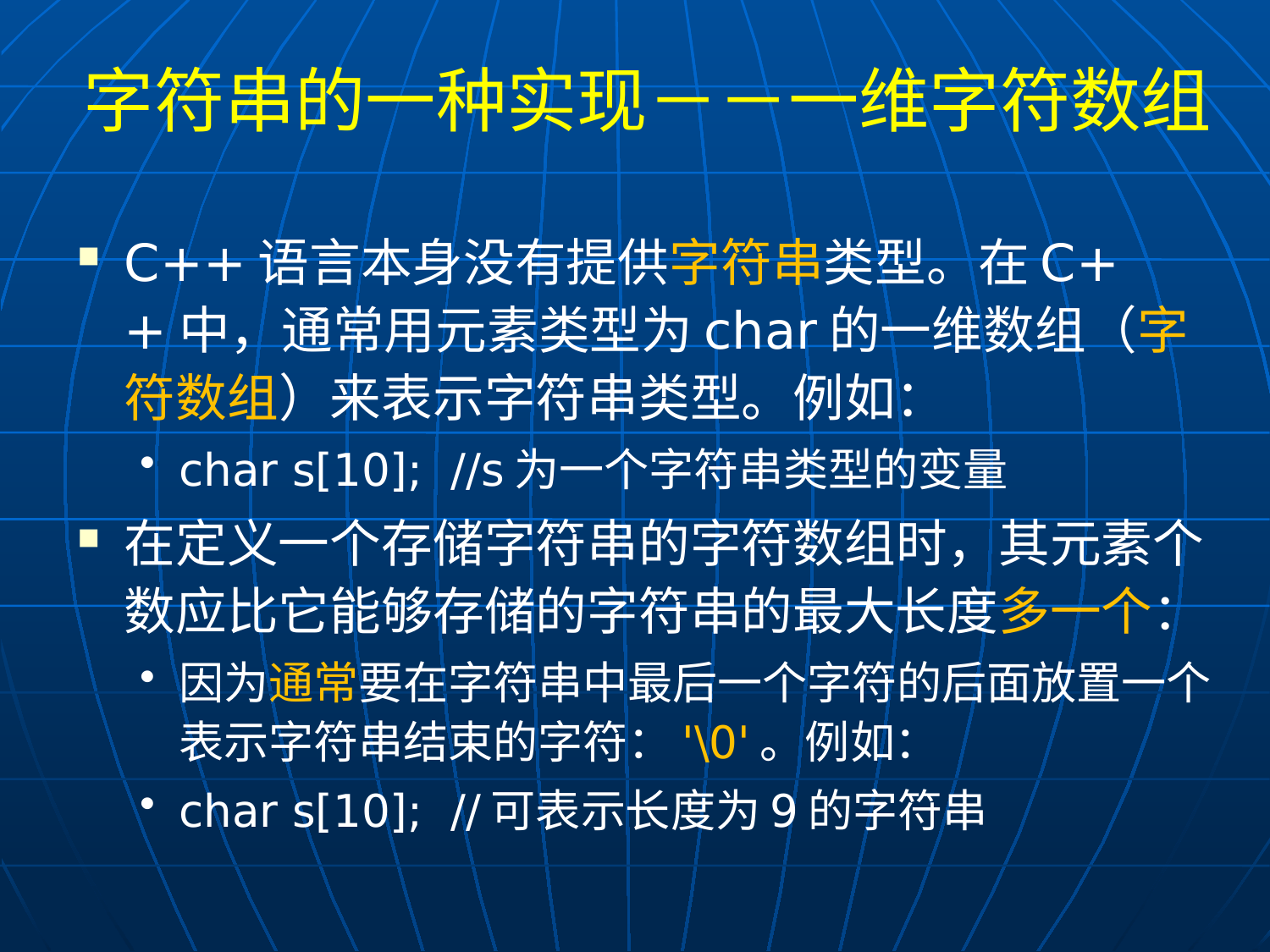

# 字符串的一种实现－－一维字符数组
C++语言本身没有提供字符串类型。在C++中，通常用元素类型为char的一维数组（字符数组）来表示字符串类型。例如：
char s[10];  //s为一个字符串类型的变量
在定义一个存储字符串的字符数组时，其元素个数应比它能够存储的字符串的最大长度多一个：
因为通常要在字符串中最后一个字符的后面放置一个表示字符串结束的字符：'\0'。例如：
char s[10];  //可表示长度为9的字符串